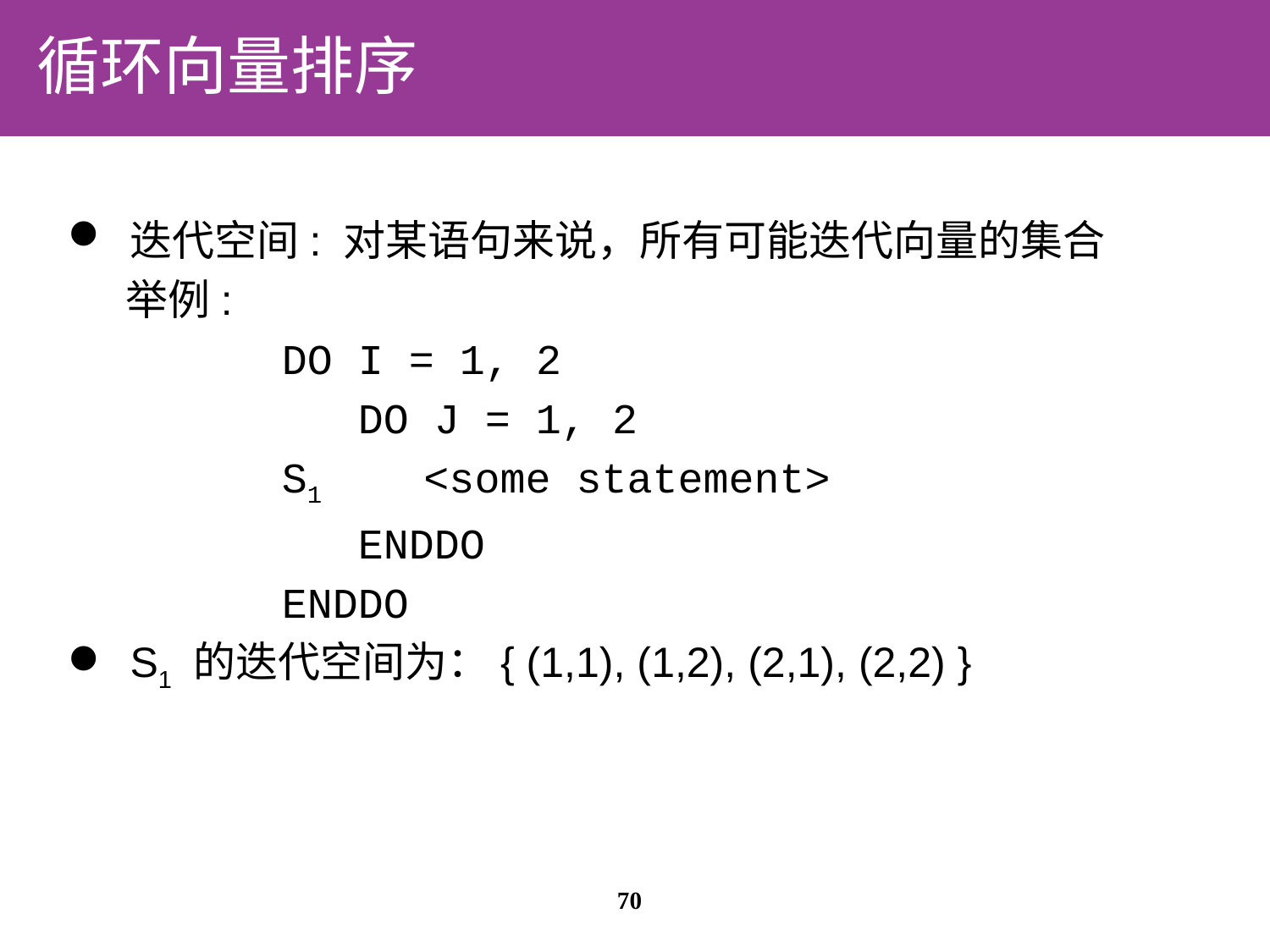

# 循环向量排序
迭代空间: 对某语句来说，所有可能迭代向量的集合
     举例:
     DO I = 1, 2
        DO J = 1, 2
     S1    <some statement>
        ENDDO
     ENDDO
S1 的迭代空间为：{ (1,1), (1,2), (2,1), (2,2) }
70